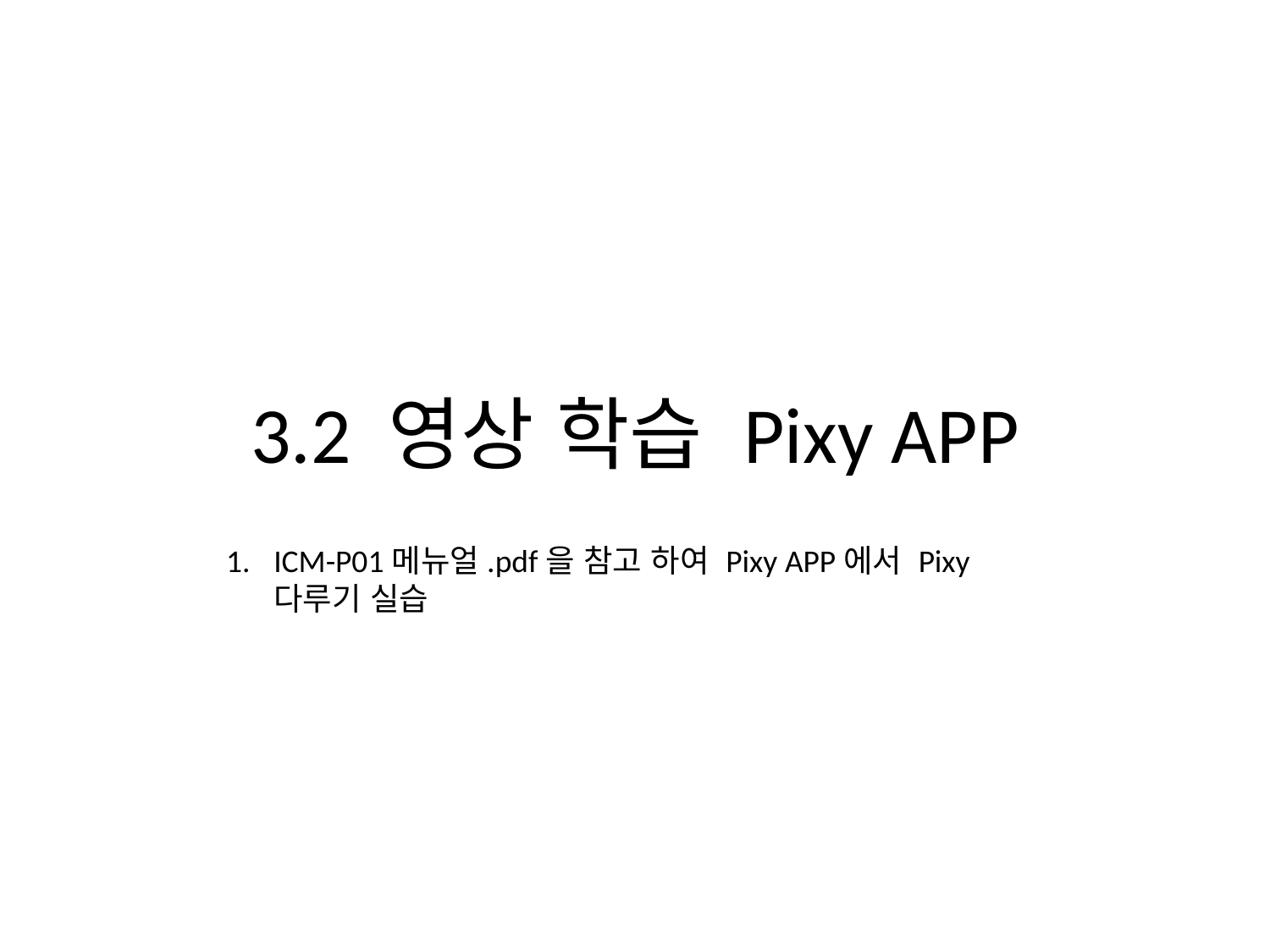

# 3.2 영상 학습 Pixy APP
ICM-P01메뉴얼.pdf을 참고 하여 Pixy APP에서 Pixy다루기 실습